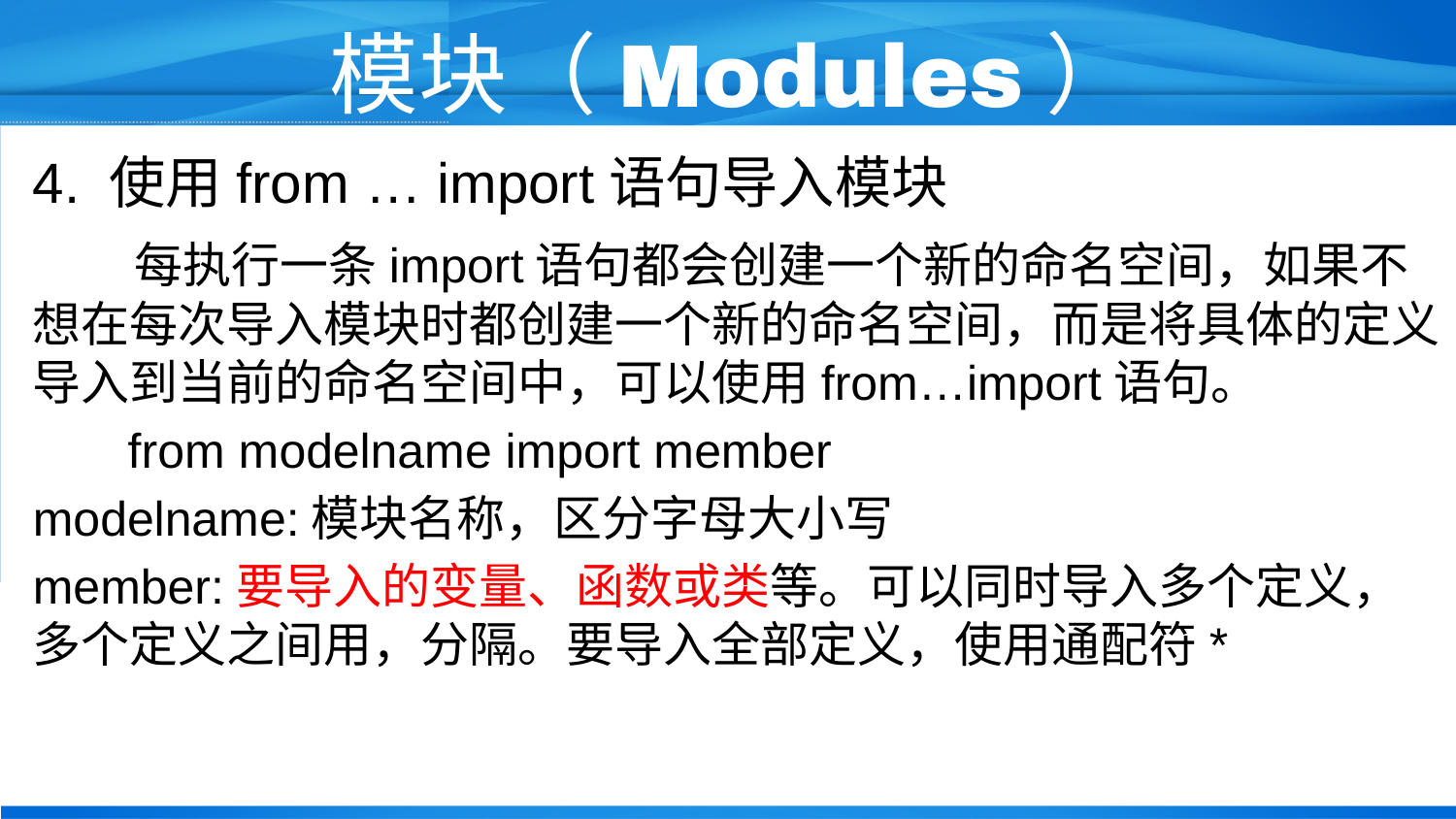

# 模块（Modules）
4. 使用from … import语句导入模块
       每执行一条import语句都会创建一个新的命名空间，如果不想在每次导入模块时都创建一个新的命名空间，而是将具体的定义导入到当前的命名空间中，可以使用from…import语句。
       from modelname import member
modelname:模块名称，区分字母大小写
member:要导入的变量、函数或类等。可以同时导入多个定义，多个定义之间用，分隔。要导入全部定义，使用通配符*